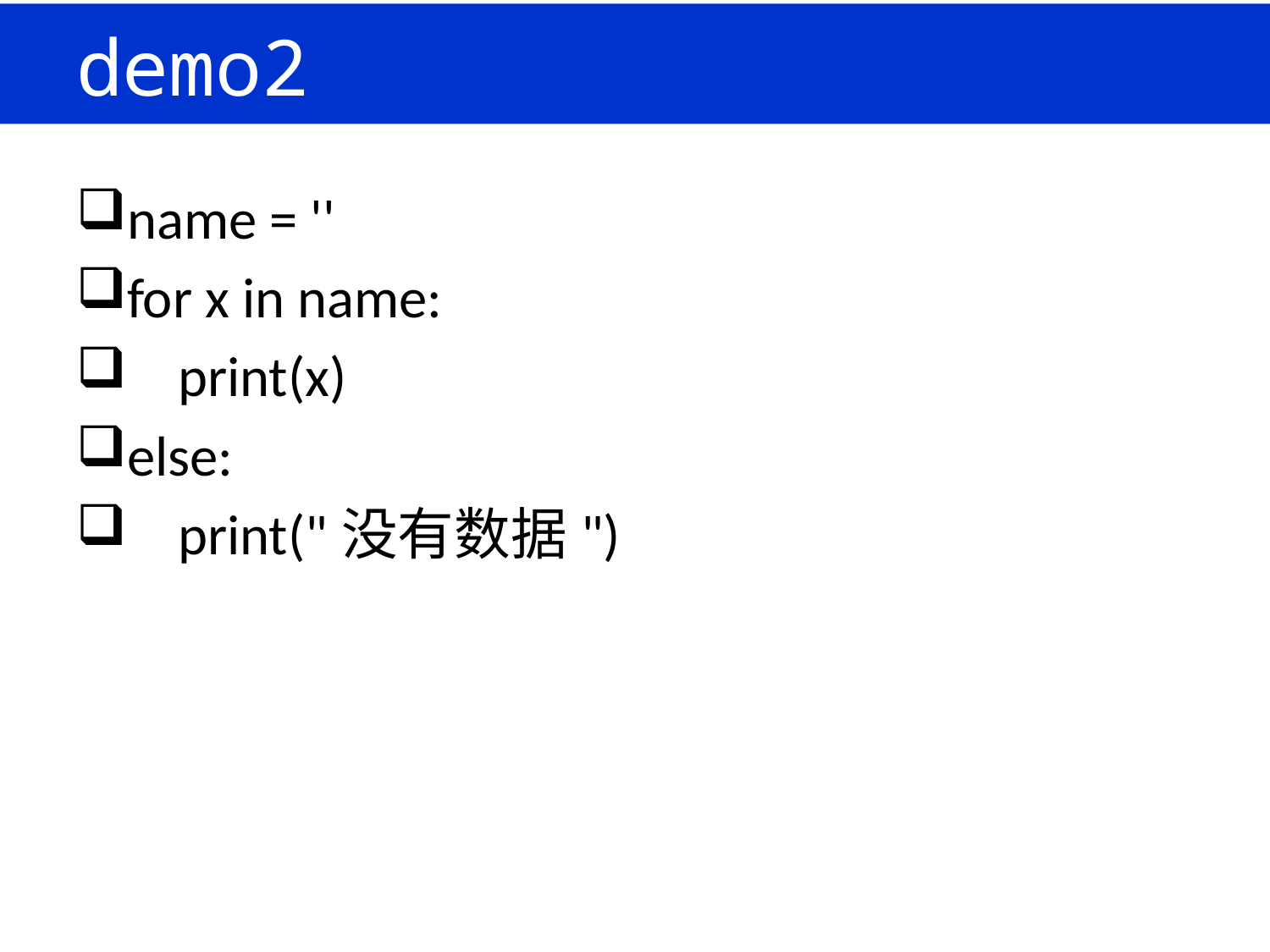

# demo2
name = ''
for x in name:
    print(x)
else:
    print("没有数据")